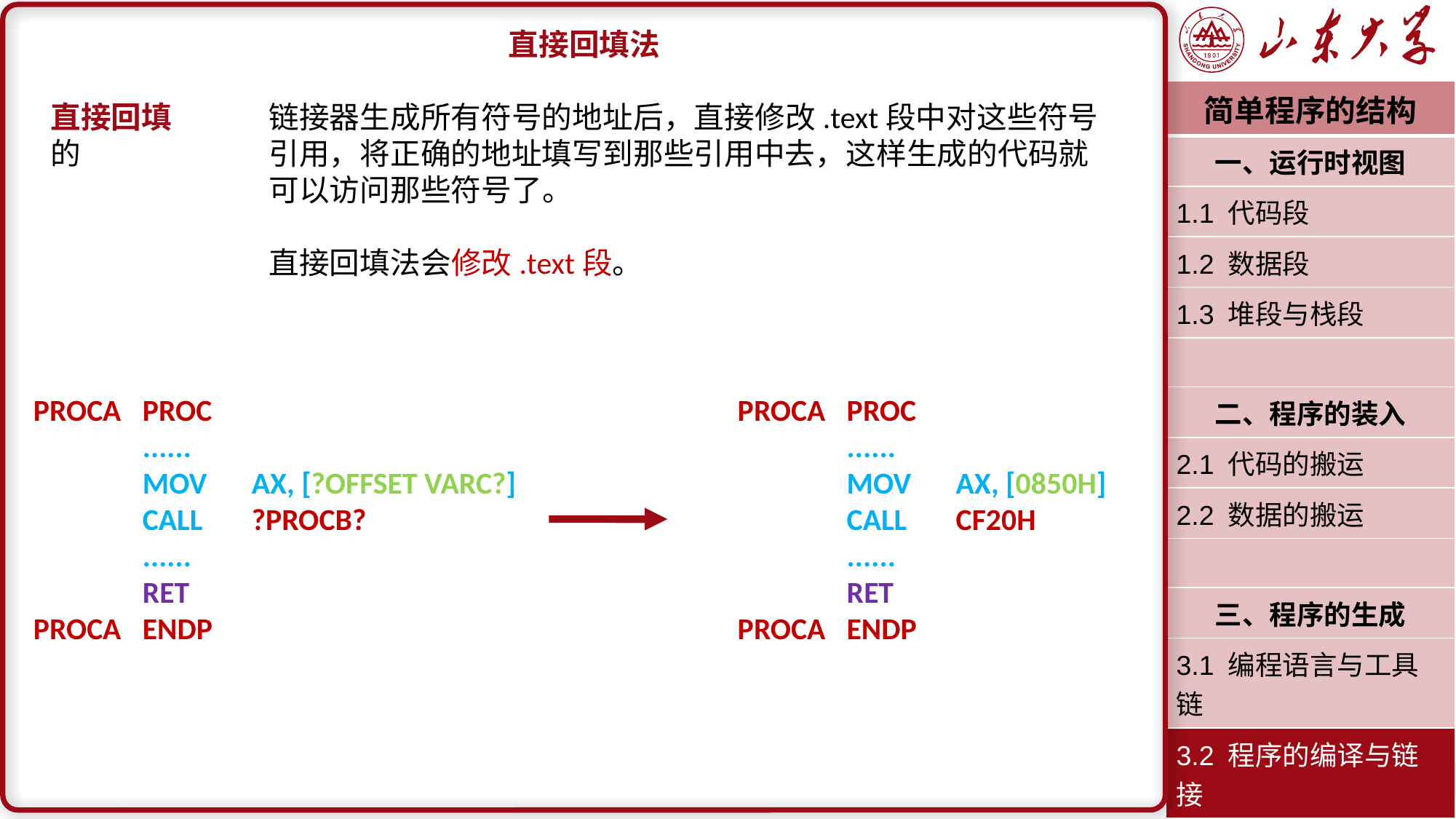

直接回填法

直接回填	链接器生成所有符号的地址后，直接修改.text段中对这些符号的		引用，将正确的地址填写到那些引用中去，这样生成的代码就		可以访问那些符号了。

		直接回填法会修改.text段。
| 简单程序的结构 |
| --- |
| 一、运行时视图 |
| 1.1 代码段 |
| 1.2 数据段 |
| 1.3 堆段与栈段 |
|  |
| 二、程序的装入 |
| 2.1 代码的搬运 |
| 2.2 数据的搬运 |
|  |
| 三、程序的生成 |
| 3.1 编程语言与工具链 |
| 3.2 程序的编译与链接 |
| 3.3 过程调用与栈框 |
| 潘润宇 2023.03 |
PROCA	PROC
	......
	MOV	AX, [?OFFSET VARC?]
	CALL	?PROCB?
	......
	RET
PROCA	ENDP
PROCA	PROC
	......
	MOV	AX, [0850H]
	CALL	CF20H
	......
	RET
PROCA	ENDP